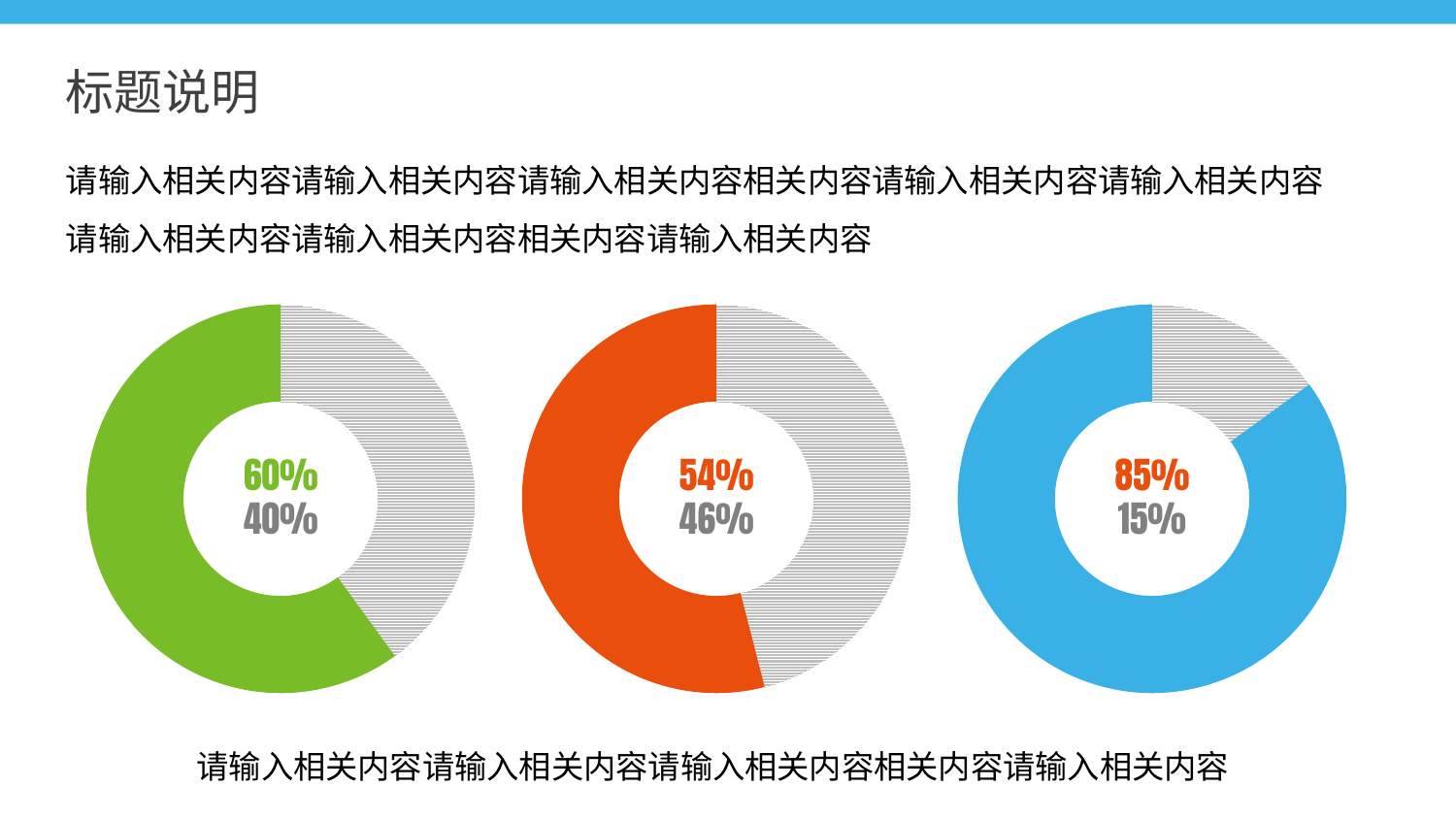

标题说明
请输入相关内容请输入相关内容请输入相关内容相关内容请输入相关内容请输入相关内容请输入相关内容请输入相关内容相关内容请输入相关内容

### Chart

| Category | 销售额 |
|---|---|
| 第一季度 | 0.4 |
| 第二季度 | 0.6 |

### Chart

| Category | 销售额 |
|---|---|
| 第一季度 | 0.46 |
| 第二季度 | 0.54 |

### Chart

| Category | 销售额 |
|---|---|
| 第一季度 | 0.15 |
| 第二季度 | 0.85 |
60%
40%
54%
46%
85%
15%
请输入相关内容请输入相关内容请输入相关内容相关内容请输入相关内容